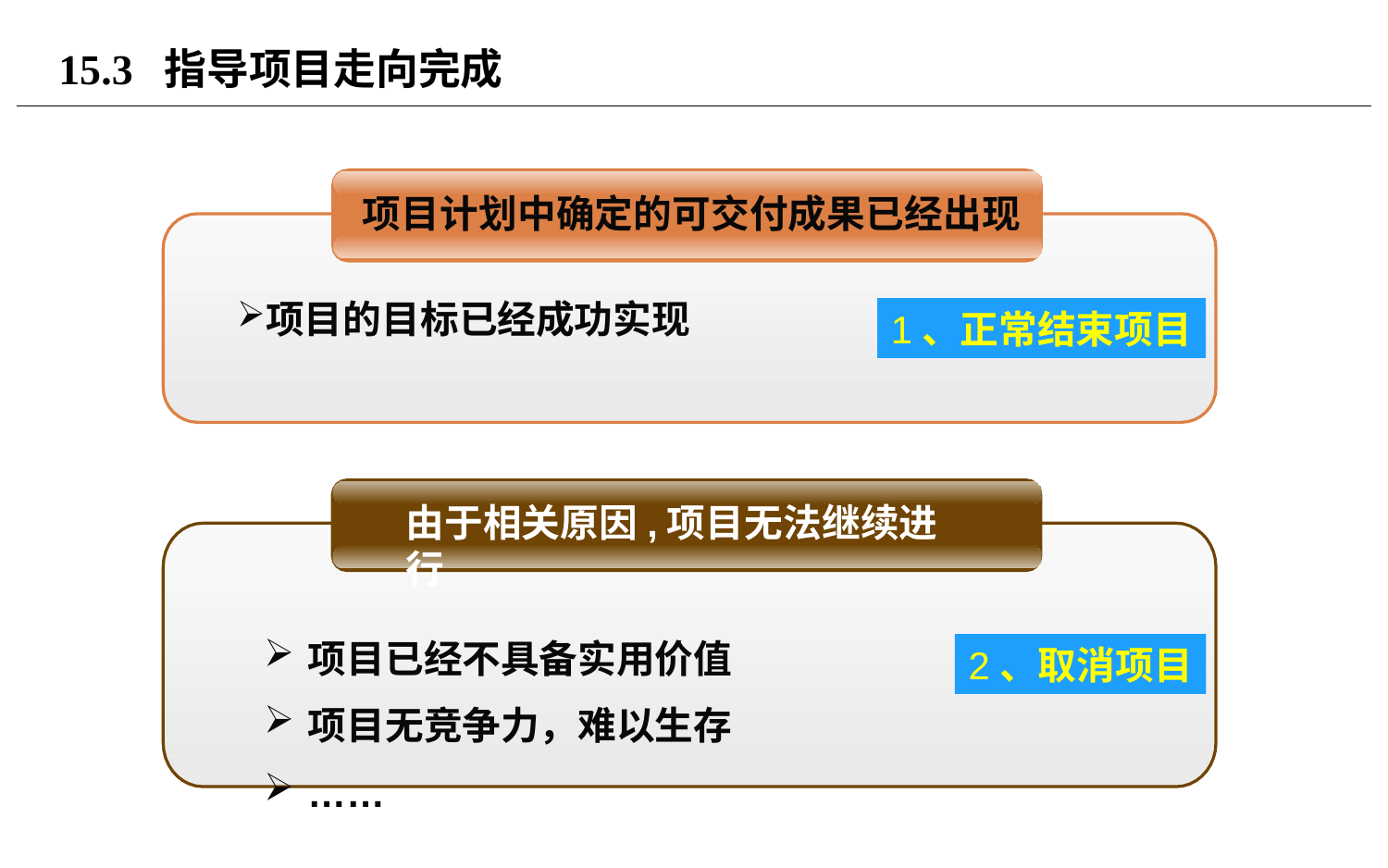

# 15.3  指导项目走向完成

项目计划中确定的可交付成果已经出现

项目的目标已经成功实现

1、正常结束项目

由于相关原因,项目无法继续进行

项目已经不具备实用价值
项目无竞争力，难以生存
……

2、取消项目